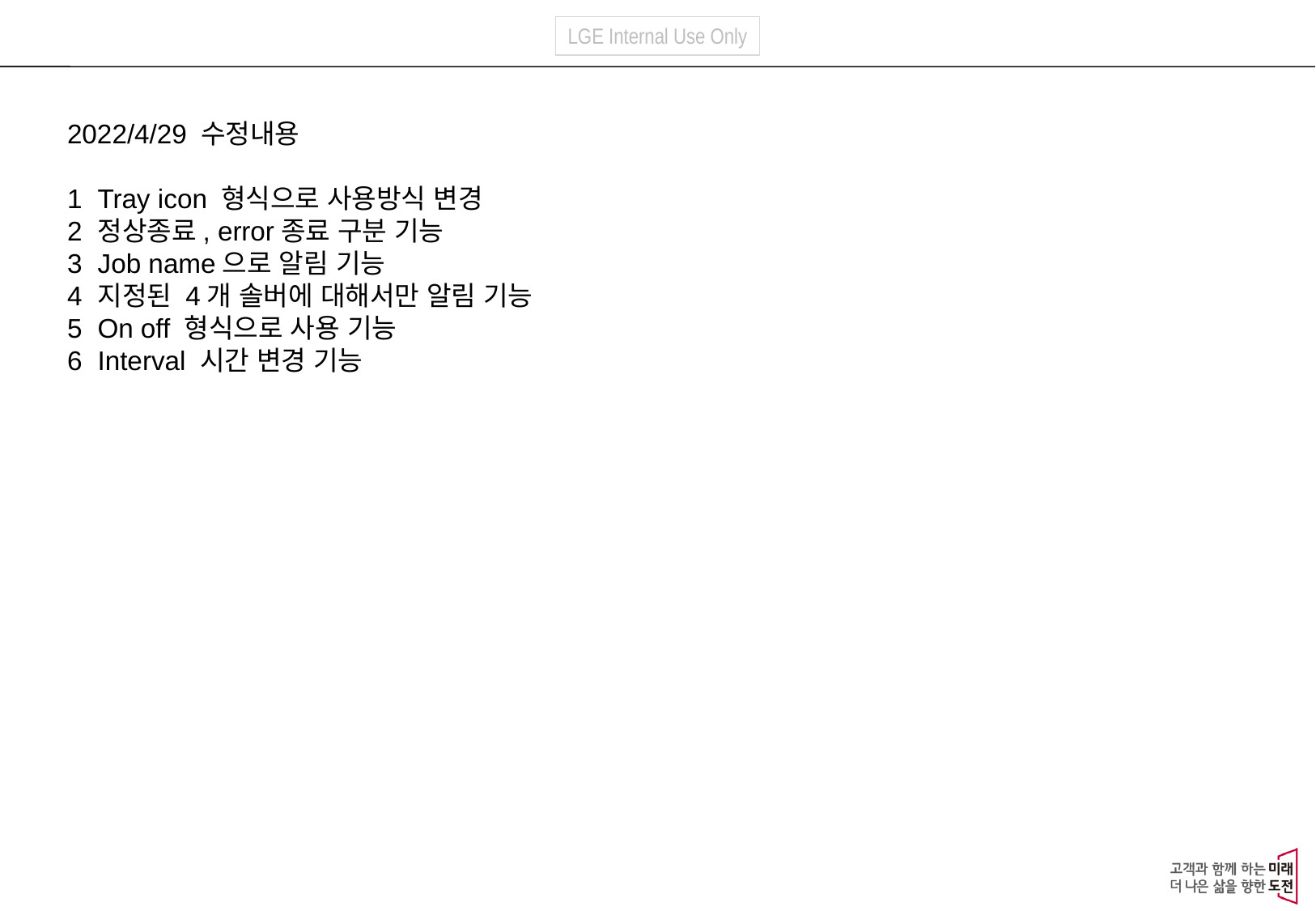

2022/4/29 수정내용

Tray icon 형식으로 사용방식 변경
정상종료, error종료 구분 기능
Job name으로 알림 기능
지정된 4개 솔버에 대해서만 알림 기능
On off 형식으로 사용 기능
Interval 시간 변경 기능